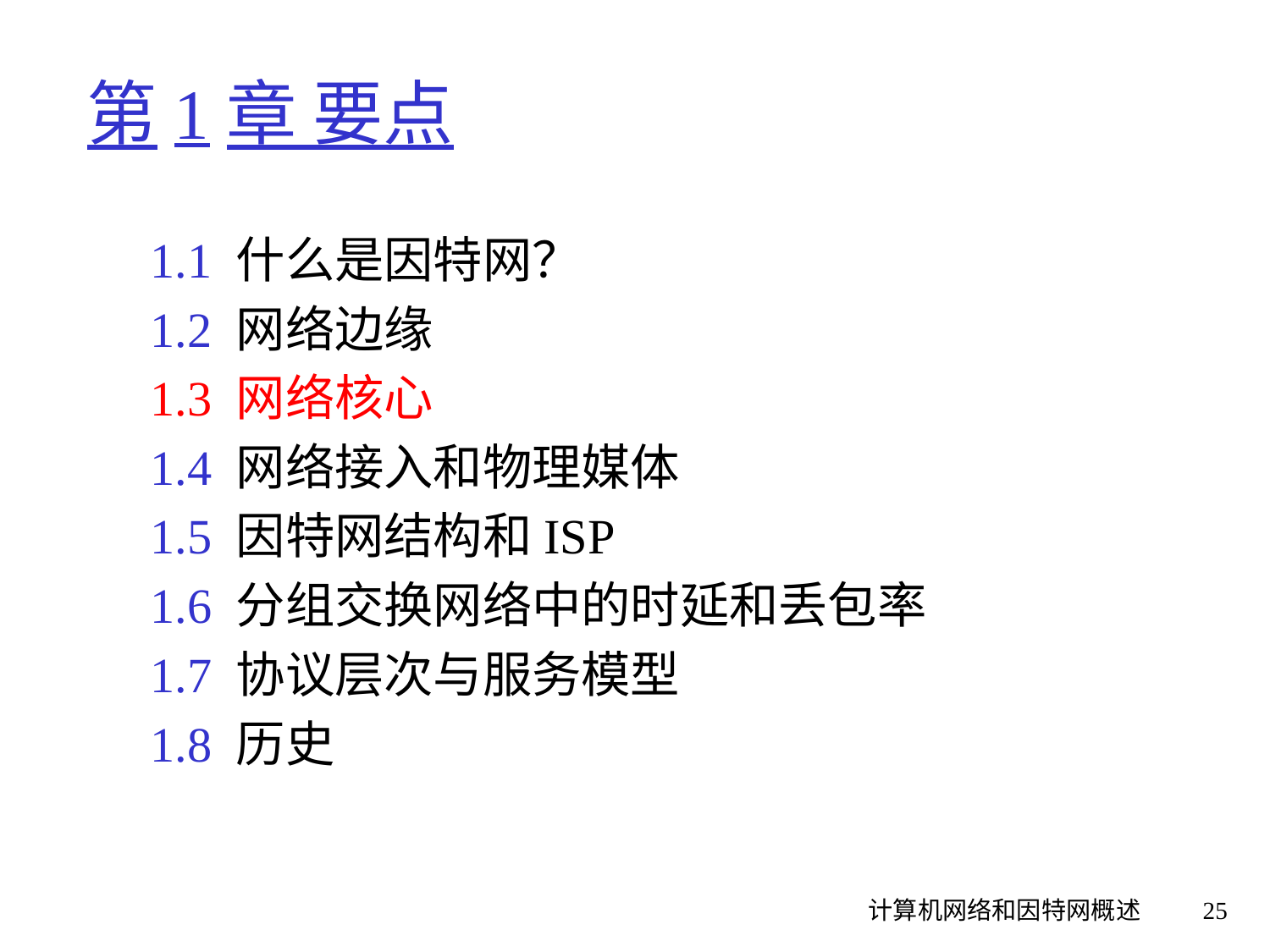

# 第1章 要点
1.1 什么是因特网？
1.2 网络边缘
1.3 网络核心
1.4 网络接入和物理媒体
1.5 因特网结构和ISP
1.6 分组交换网络中的时延和丢包率
1.7 协议层次与服务模型
1.8 历史

计算机网络和因特网概述
25